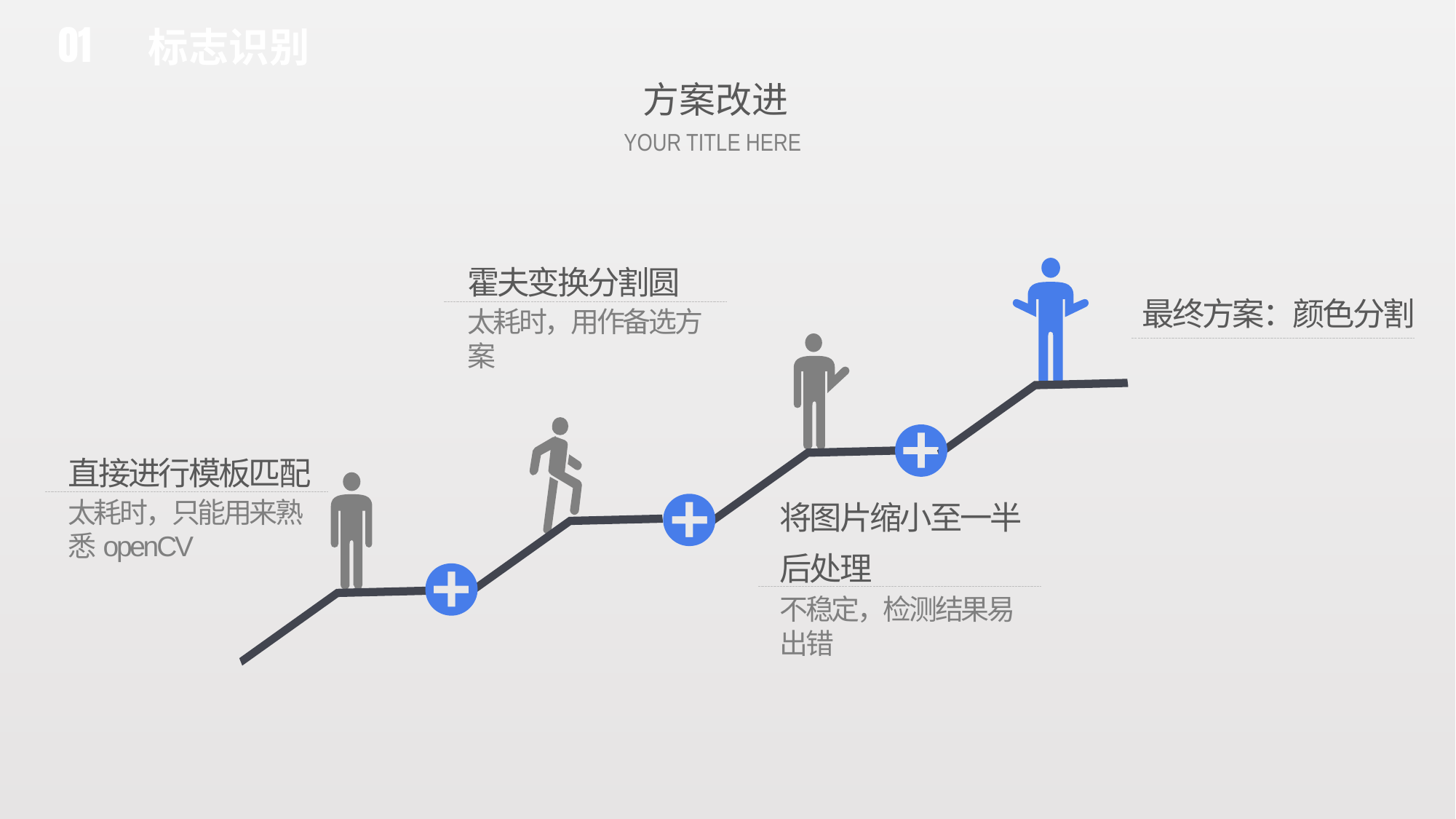

01     标志识别
方案改进
YOUR TITLE HERE
霍夫变换分割圆

最终方案：颜色分割
太耗时，用作备选方案

直接进行模板匹配

将图片缩小至一半后处理
太耗时，只能用来熟悉openCV

不稳定，检测结果易出错